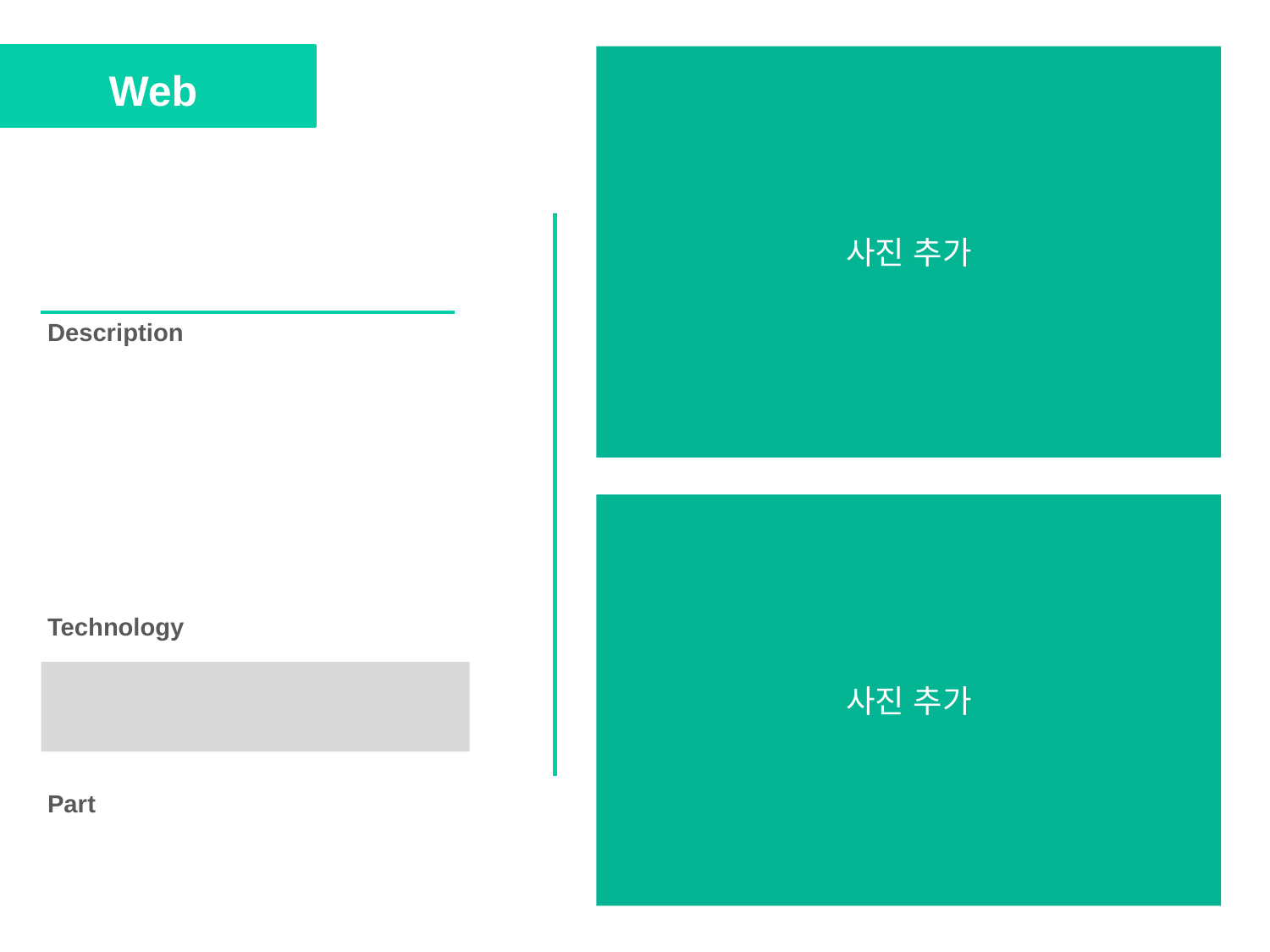

Web
사진 추가

Description

Technology

Part

사진 추가